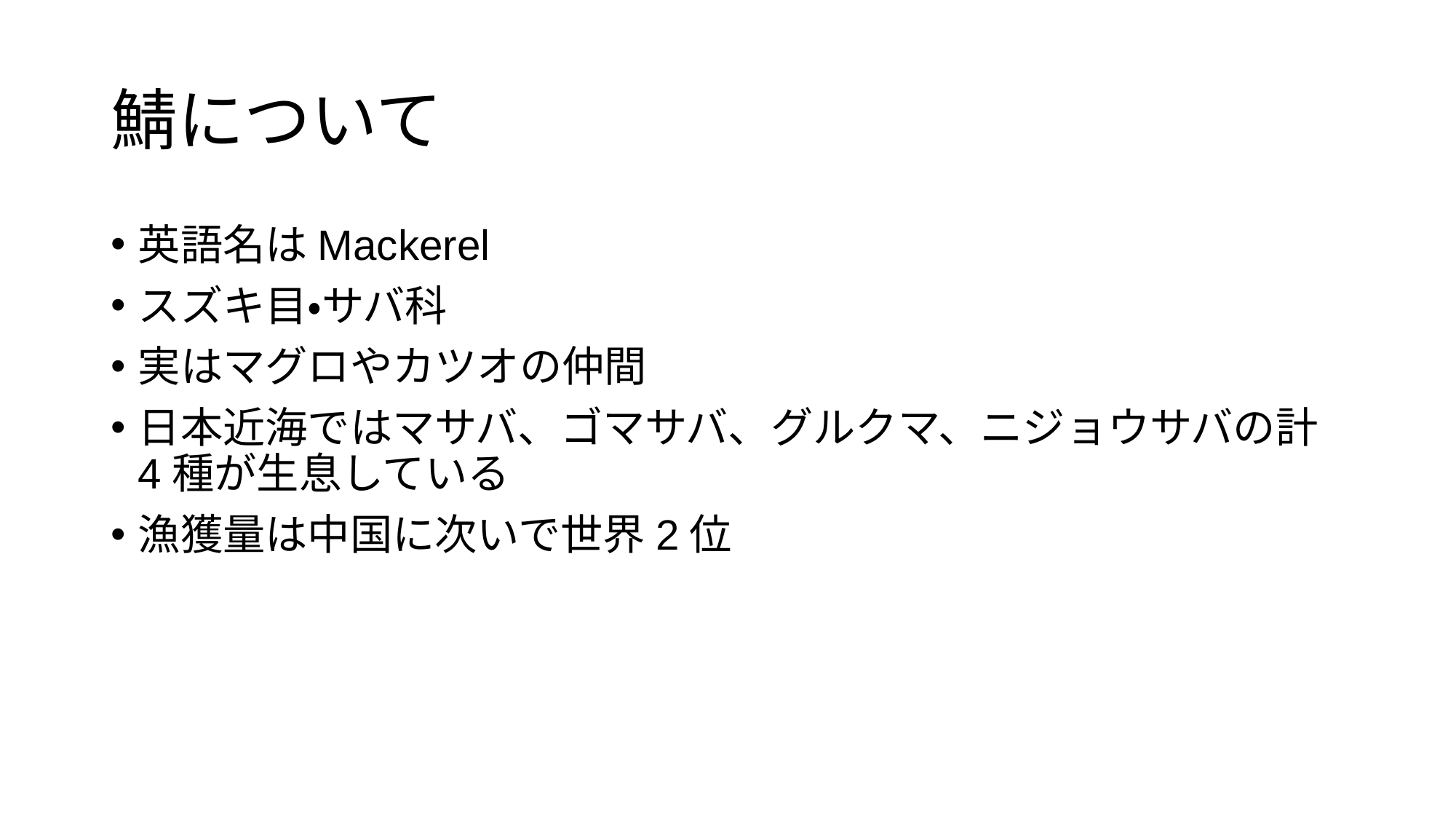

# 鯖について
英語名はMackerel
スズキ目・サバ科
実はマグロやカツオの仲間
日本近海ではマサバ、ゴマサバ、グルクマ、ニジョウサバの計4種が生息している
漁獲量は中国に次いで世界2位